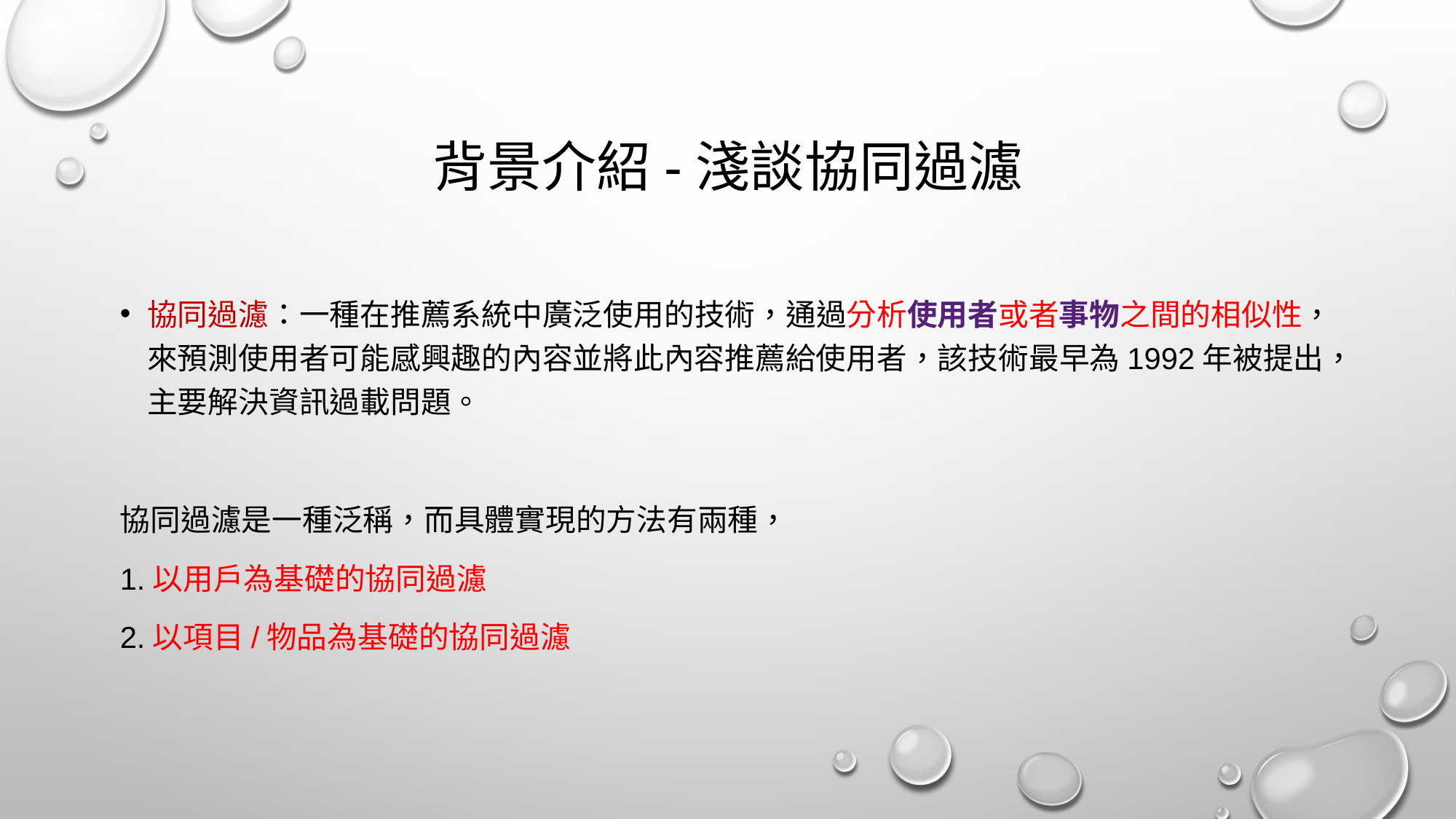

# 背景介紹-淺談協同過濾
協同過濾：一種在推薦系統中廣泛使用的技術，通過分析使用者或者事物之間的相似性，來預測使用者可能感興趣的內容並將此內容推薦給使用者，該技術最早為1992年被提出，主要解決資訊過載問題。

協同過濾是一種泛稱，而具體實現的方法有兩種，
1.以用戶為基礎的協同過濾
2.以項目/物品為基礎的協同過濾